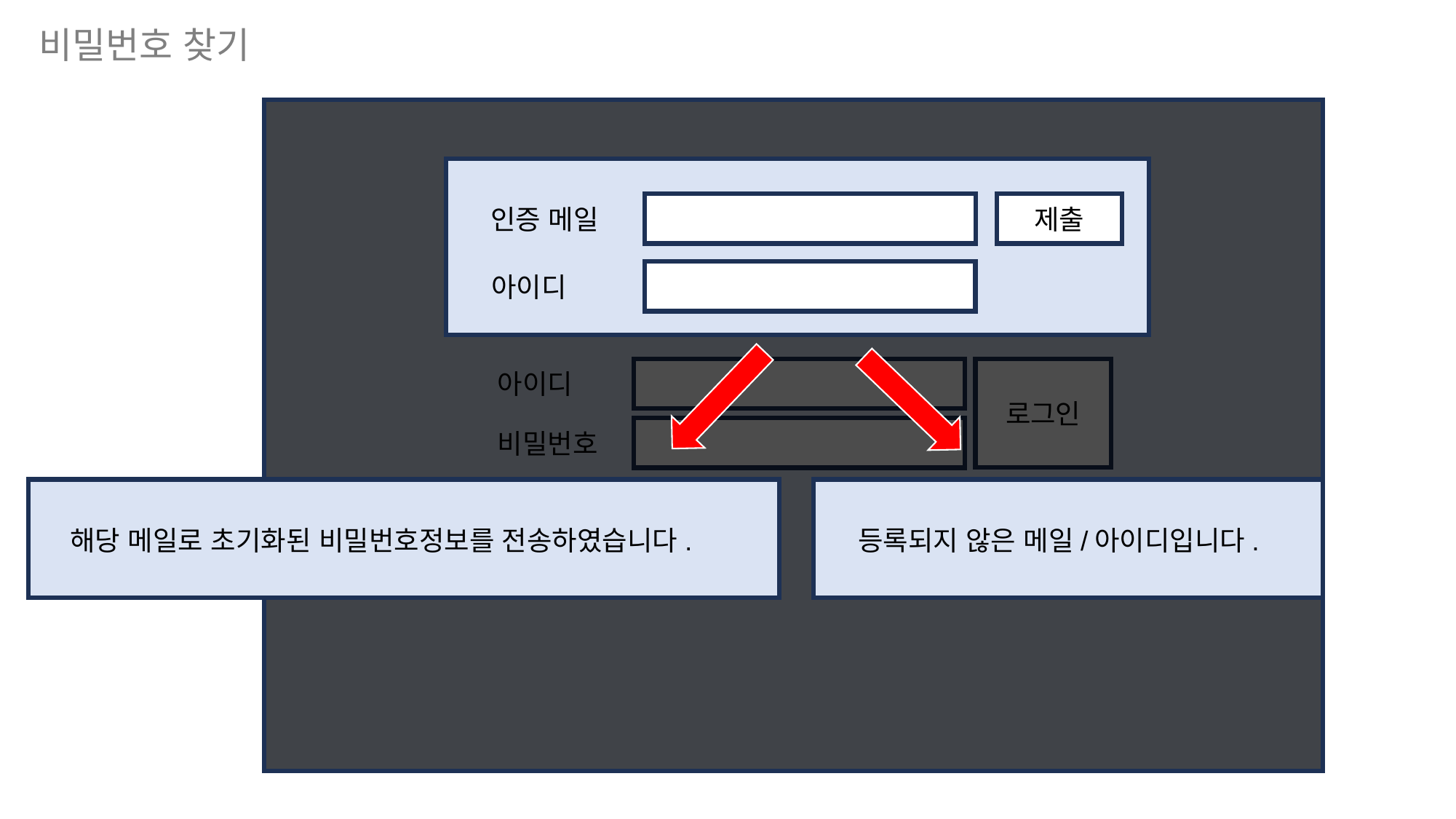

비밀번호 찾기

인증 메일

제출
아이디

아이디

로그인
비밀번호

아이디 저장

해당 메일로 초기화된 비밀번호정보를 전송하였습니다.
등록되지 않은 메일/아이디입니다.
아이디 찾기
비밀번호 찾기